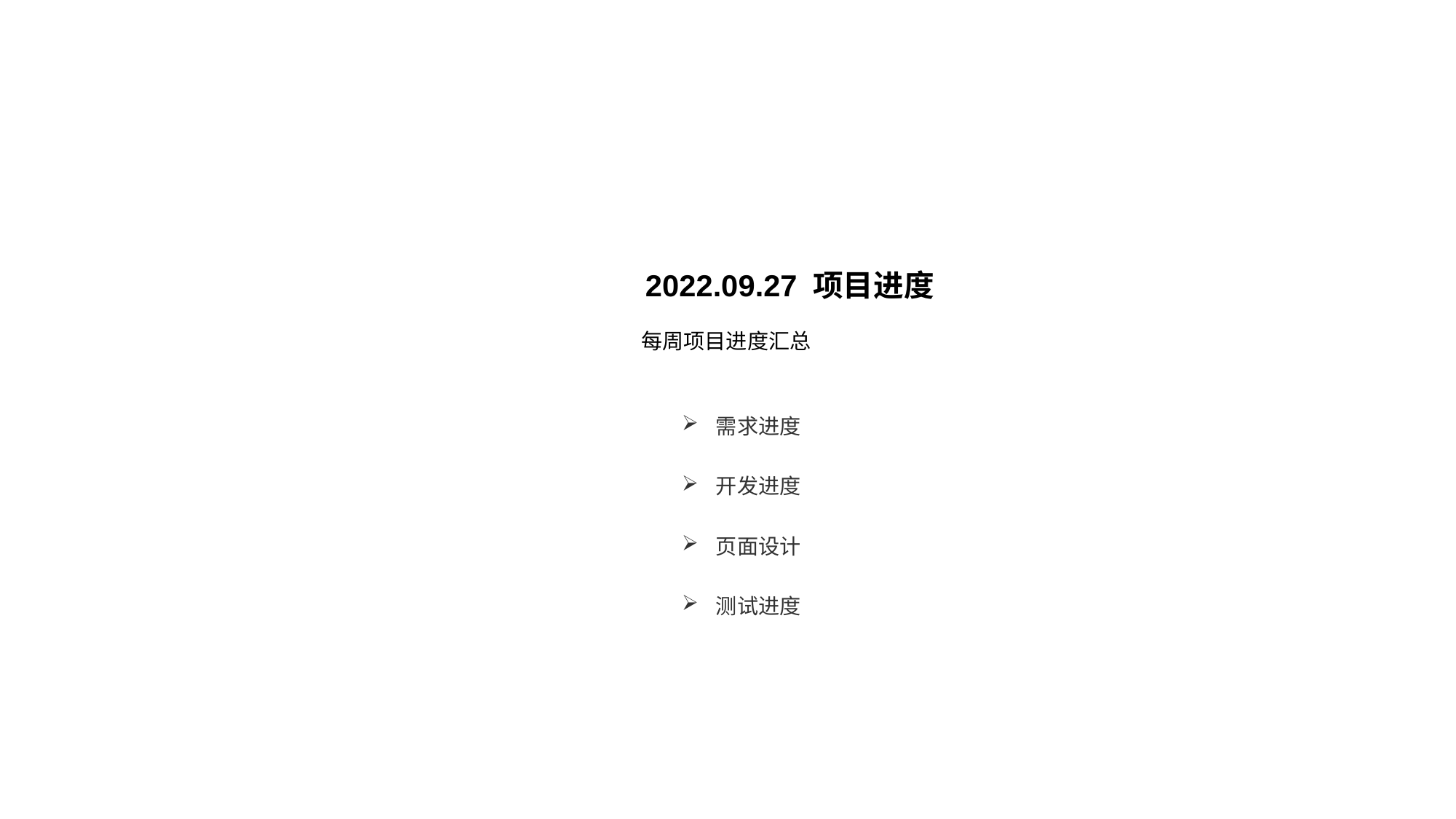

2022.09.27 项目进度
每周项目进度汇总
需求进度
开发进度
页面设计
测试进度